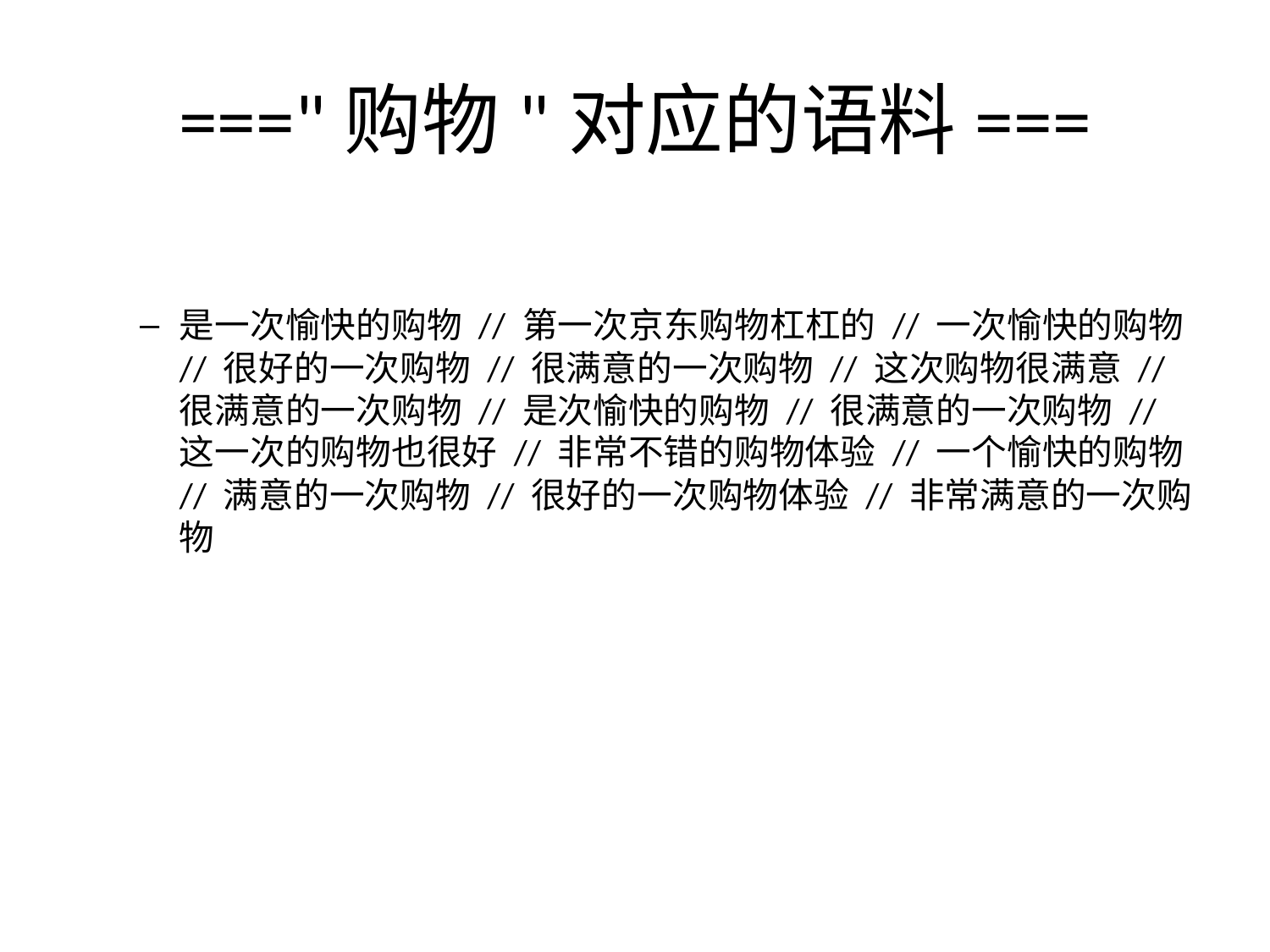

# ==="购物"对应的语料===

是一次愉快的购物 // 第一次京东购物杠杠的 // 一次愉快的购物 // 很好的一次购物 // 很满意的一次购物 // 这次购物很满意 // 很满意的一次购物 // 是次愉快的购物 // 很满意的一次购物 // 这一次的购物也很好 // 非常不错的购物体验 // 一个愉快的购物 // 满意的一次购物 // 很好的一次购物体验 // 非常满意的一次购物